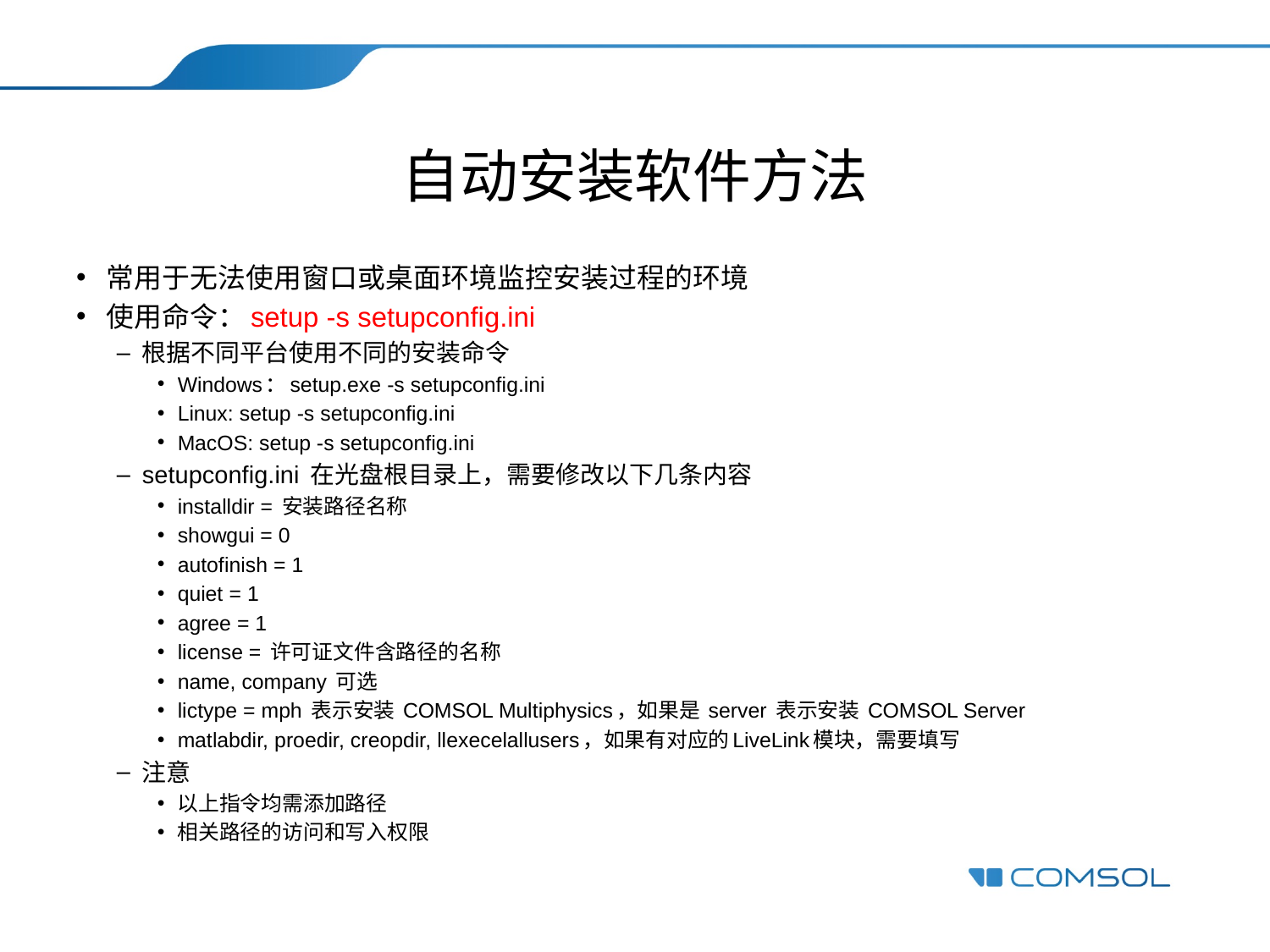

# 自动安装软件方法
常用于无法使用窗口或桌面环境监控安装过程的环境
使用命令：setup -s setupconfig.ini
根据不同平台使用不同的安装命令
Windows：setup.exe -s setupconfig.ini
Linux: setup -s setupconfig.ini
MacOS: setup -s setupconfig.ini
setupconfig.ini 在光盘根目录上，需要修改以下几条内容
installdir = 安装路径名称
showgui = 0
autofinish = 1
quiet = 1
agree = 1
license = 许可证文件含路径的名称
name, company 可选
lictype = mph 表示安装 COMSOL Multiphysics，如果是 server 表示安装 COMSOL Server
matlabdir, proedir, creopdir, llexecelallusers，如果有对应的LiveLink模块，需要填写
注意
以上指令均需添加路径
相关路径的访问和写入权限